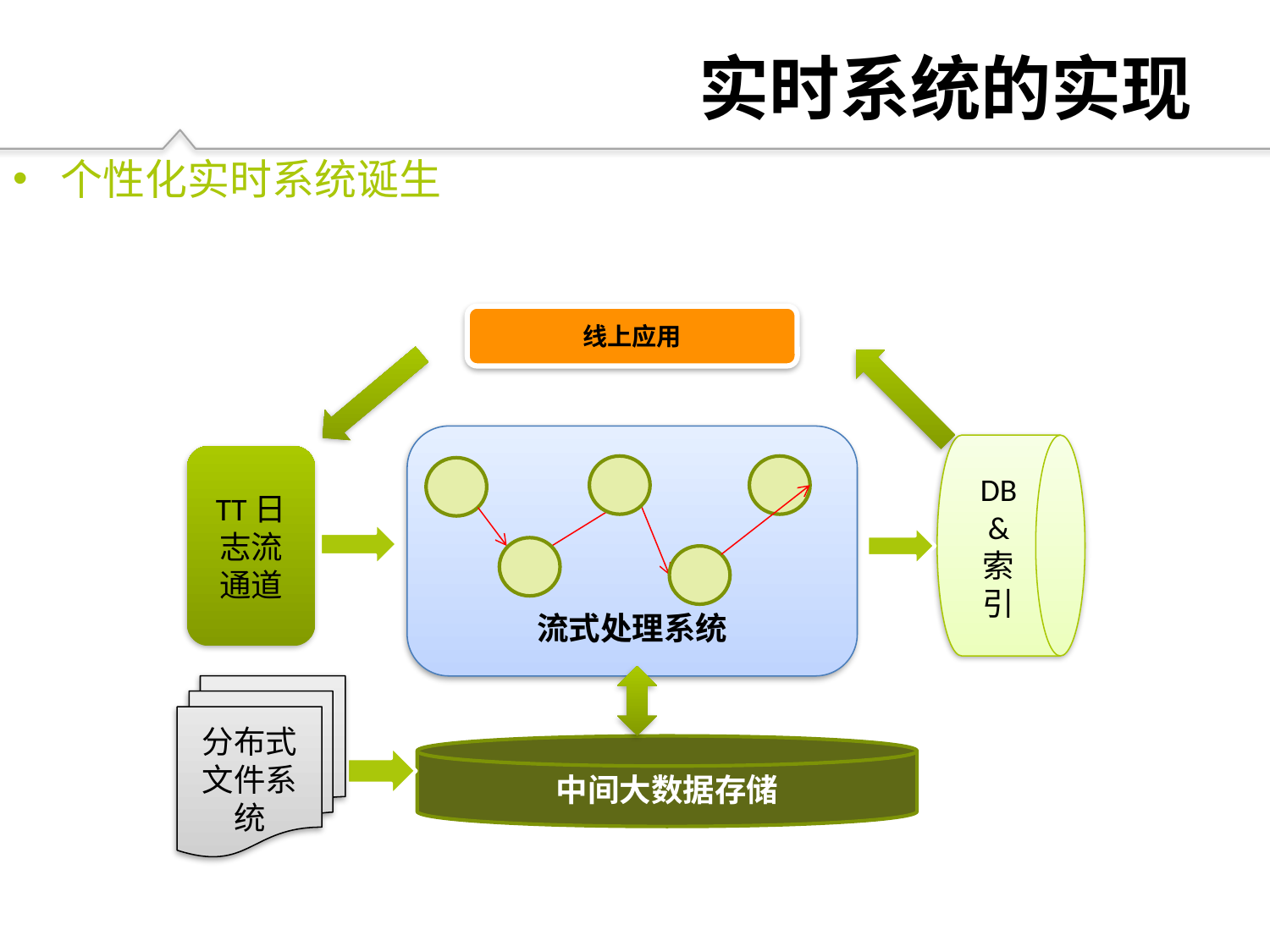

# 实时系统的实现
个性化实时系统诞生

线上应用

流式处理系统
DB
&
索引
TT日志流通道

分布式文件系统
中间大数据存储